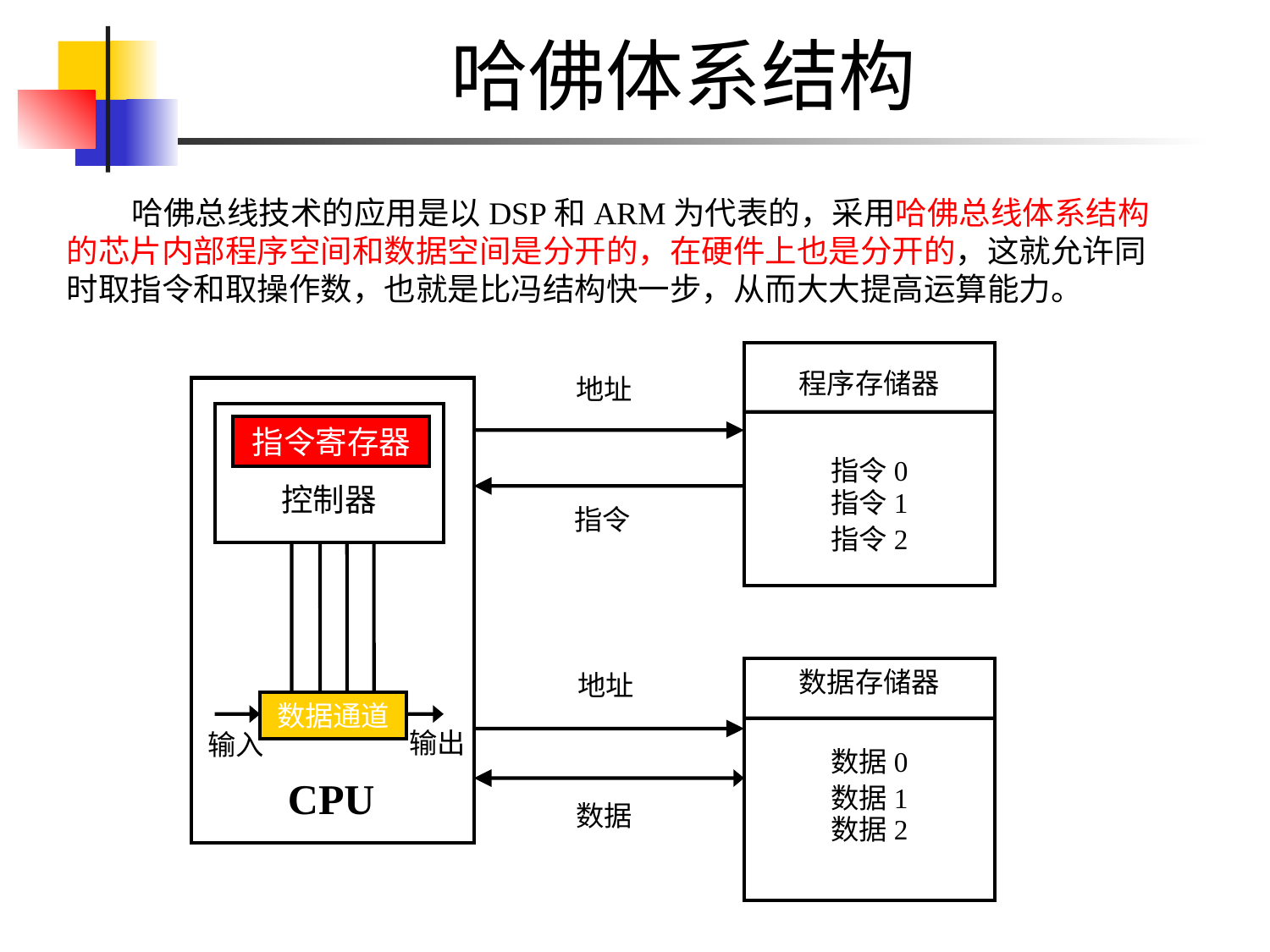

哈佛体系结构
        哈佛总线技术的应用是以DSP和ARM为代表的，采用哈佛总线体系结构的芯片内部程序空间和数据空间是分开的，在硬件上也是分开的，这就允许同时取指令和取操作数，也就是比冯结构快一步，从而大大提高运算能力。

程序存储器
地址

指令寄存器

指令0
控制器
指令1

指令
指令2

数据存储器
地址
数据通道

输出
输入

数据0
CPU
数据1

数据
数据2